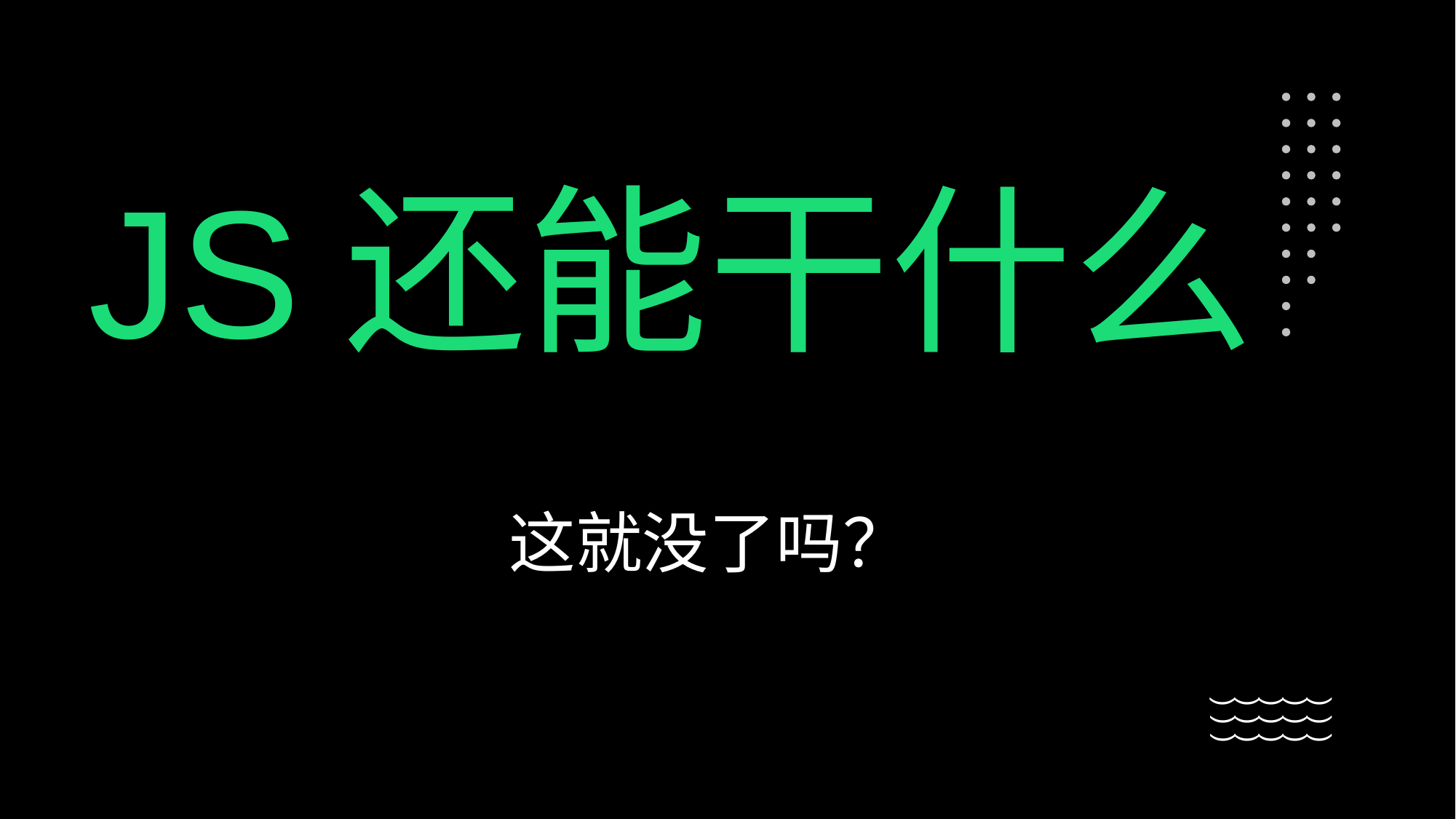

JS还能干什么

这就没了吗？
(
(
(
(
(
(
(
(
(
(
(
(
(
(
(